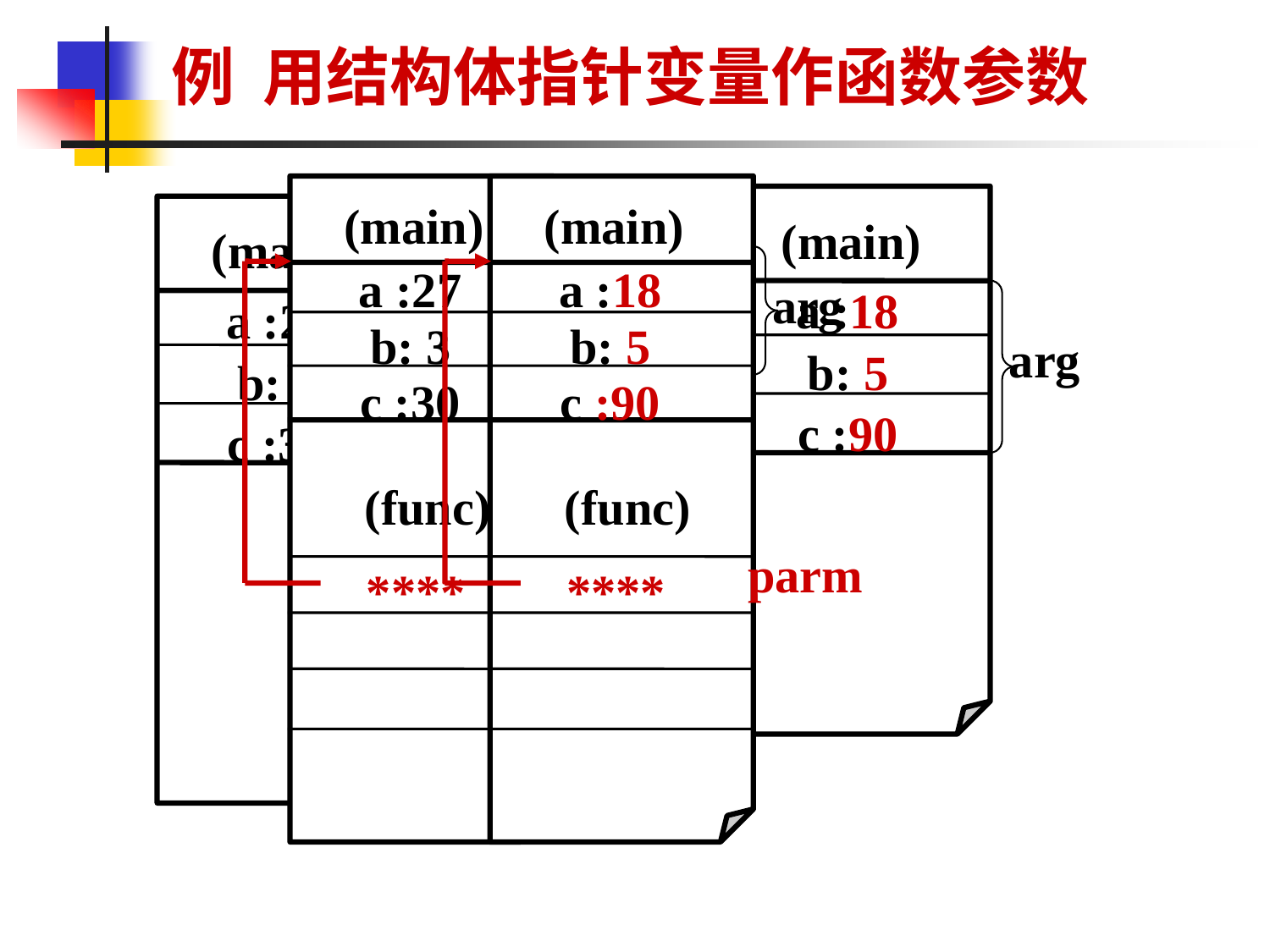

例  用结构体指针变量作函数参数

(main)

arg
a :27
b: 3
c :30

(func)
parm
****

(main)

arg
a :18
b: 5
c :90

(func)
parm
****

(main)
a :18
b: 5
c :90

arg

(main)
a :27
b: 3
c :30

arg